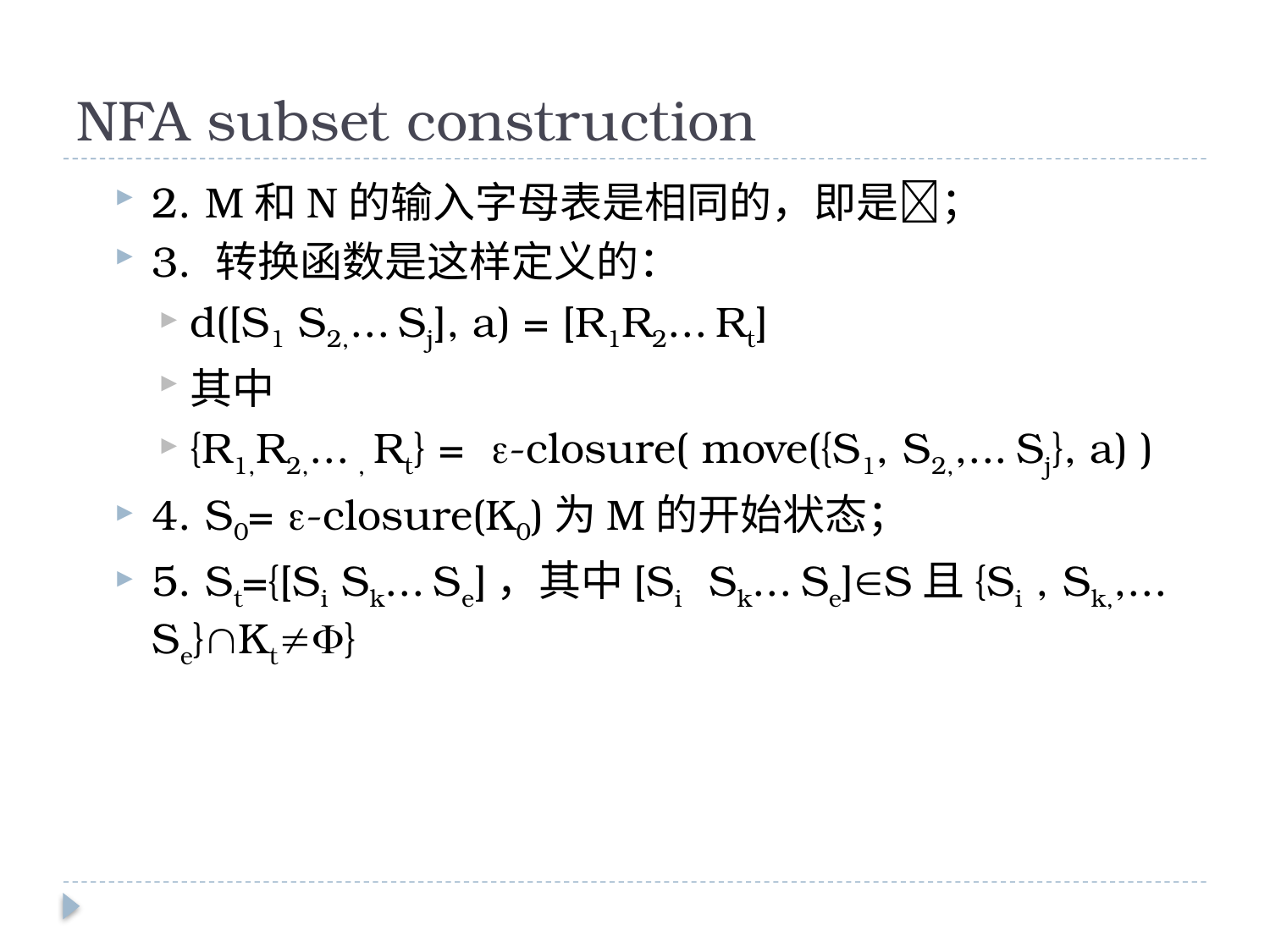

# NFA subset construction
2. M和N的输入字母表是相同的，即是∑；
3. 转换函数是这样定义的：
d([S1 S2,... Sj], a) = [R1R2... Rt]
其中
{R1,R2,... , Rt} =  ε-closure( move({S1, S2,,... Sj}, a) )
4. S0= ε-closure(K0)为M的开始状态；
5. St={[Si Sk... Se]，其中[Si  Sk... Se]∈S且{Si , Sk,,... Se}∩Kt≠Φ}